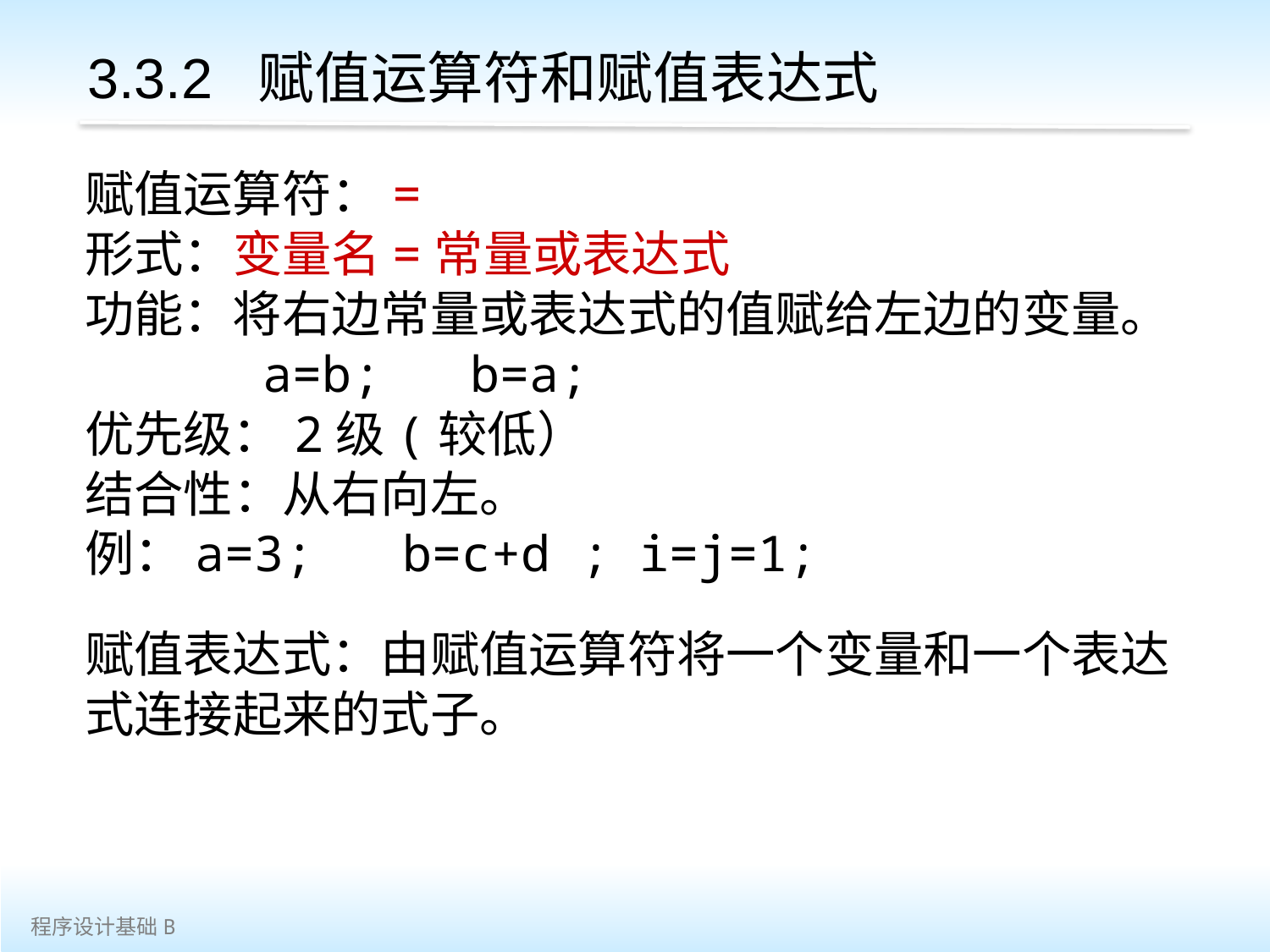

# 3.3.2  赋值运算符和赋值表达式
赋值运算符：=
形式：变量名=常量或表达式
功能：将右边常量或表达式的值赋给左边的变量。
      a=b;   b=a;
优先级：2级(较低）
结合性：从右向左。
例：a=3;   b=c+d ; i=j=1;
赋值表达式：由赋值运算符将一个变量和一个表达式连接起来的式子。